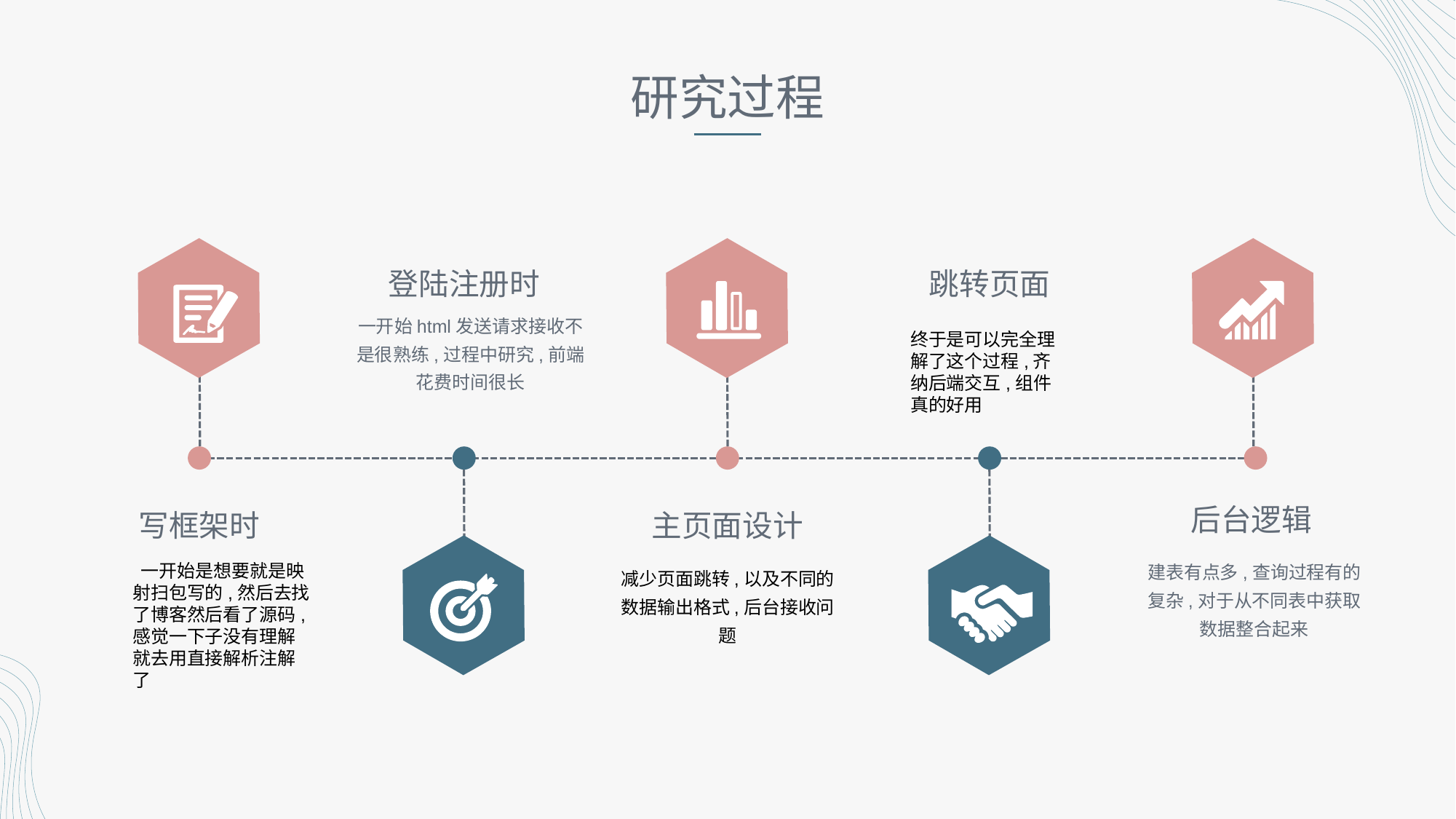

研究过程

跳转页面
登陆注册时

一开始html发送请求接收不是很熟练,过程中研究,前端花费时间很长
终于是可以完全理解了这个过程,齐纳后端交互,组件真的好用

后台逻辑
主页面设计
写框架时

建表有点多,查询过程有的复杂,对于从不同表中获取数据整合起来
 一开始是想要就是映射扫包写的,然后去找了博客然后看了源码,感觉一下子没有理解就去用直接解析注解了
减少页面跳转,以及不同的数据输出格式,后台接收问题